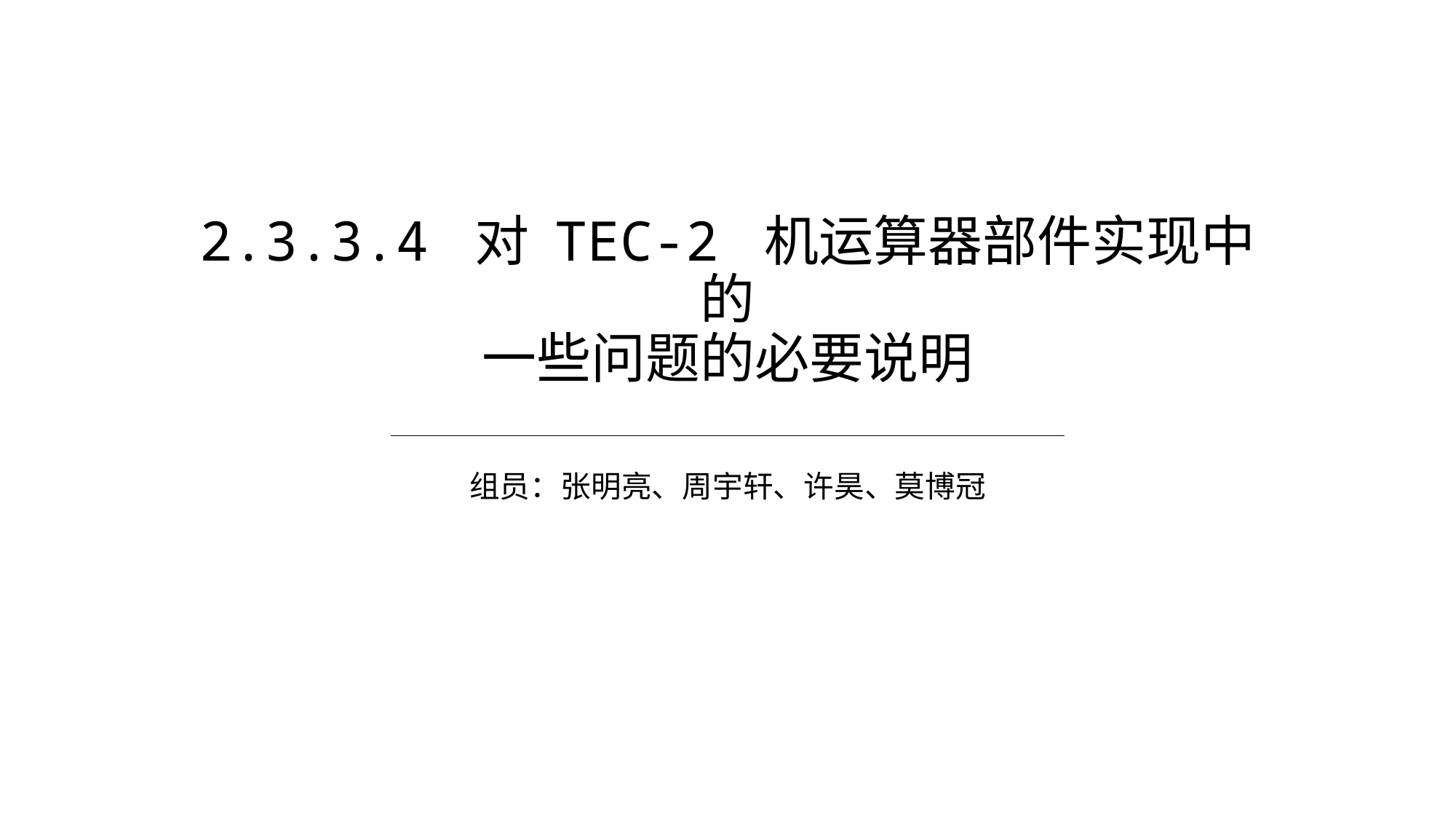

# 2.3.3.4 对 TEC-2 机运算器部件实现中的 一些问题的必要说明
组员：张明亮、周宇轩、许昊、莫博冠